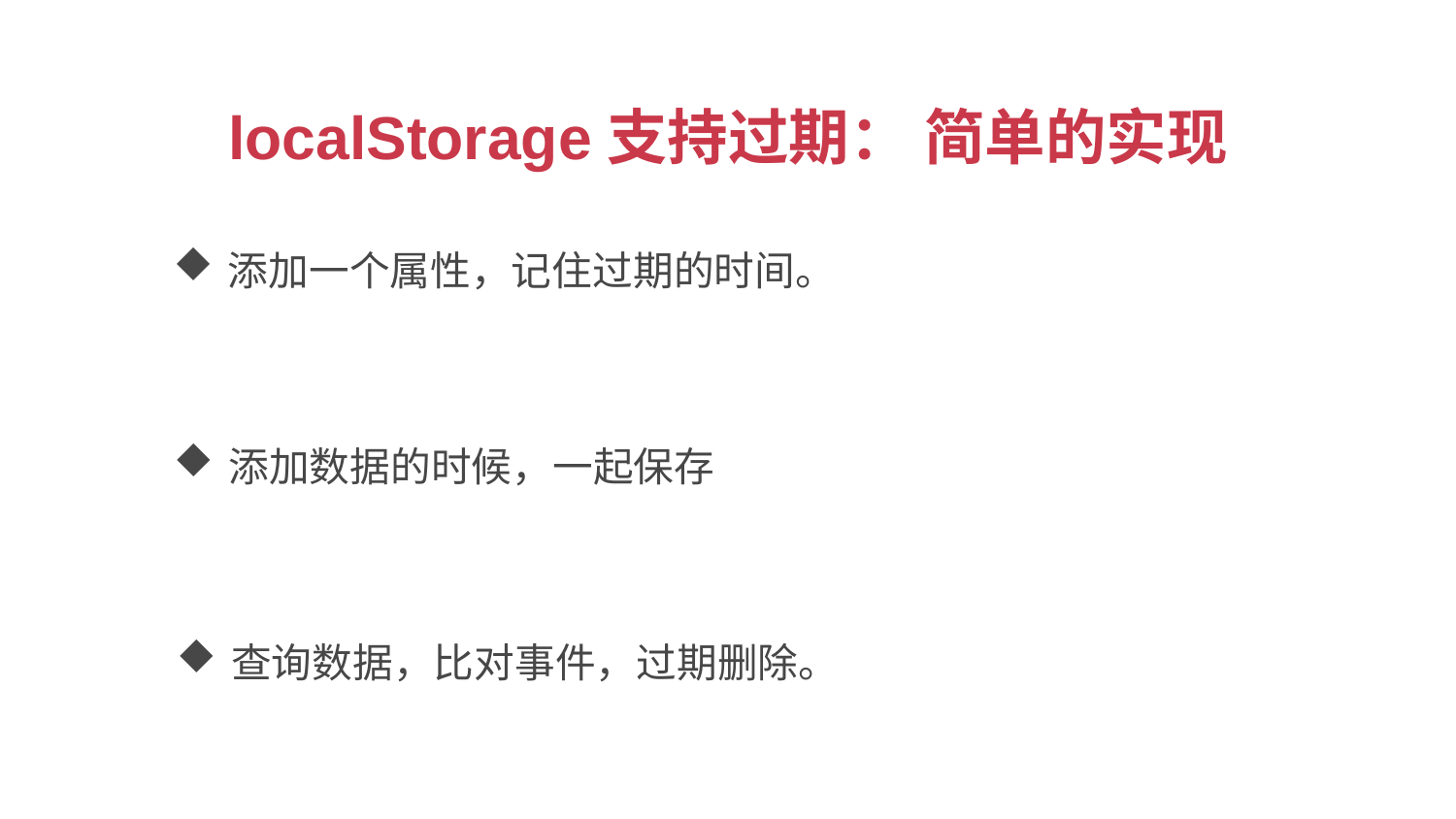

localStorage支持过期： 简单的实现
添加一个属性，记住过期的时间。
添加数据的时候，一起保存
查询数据，比对事件，过期删除。